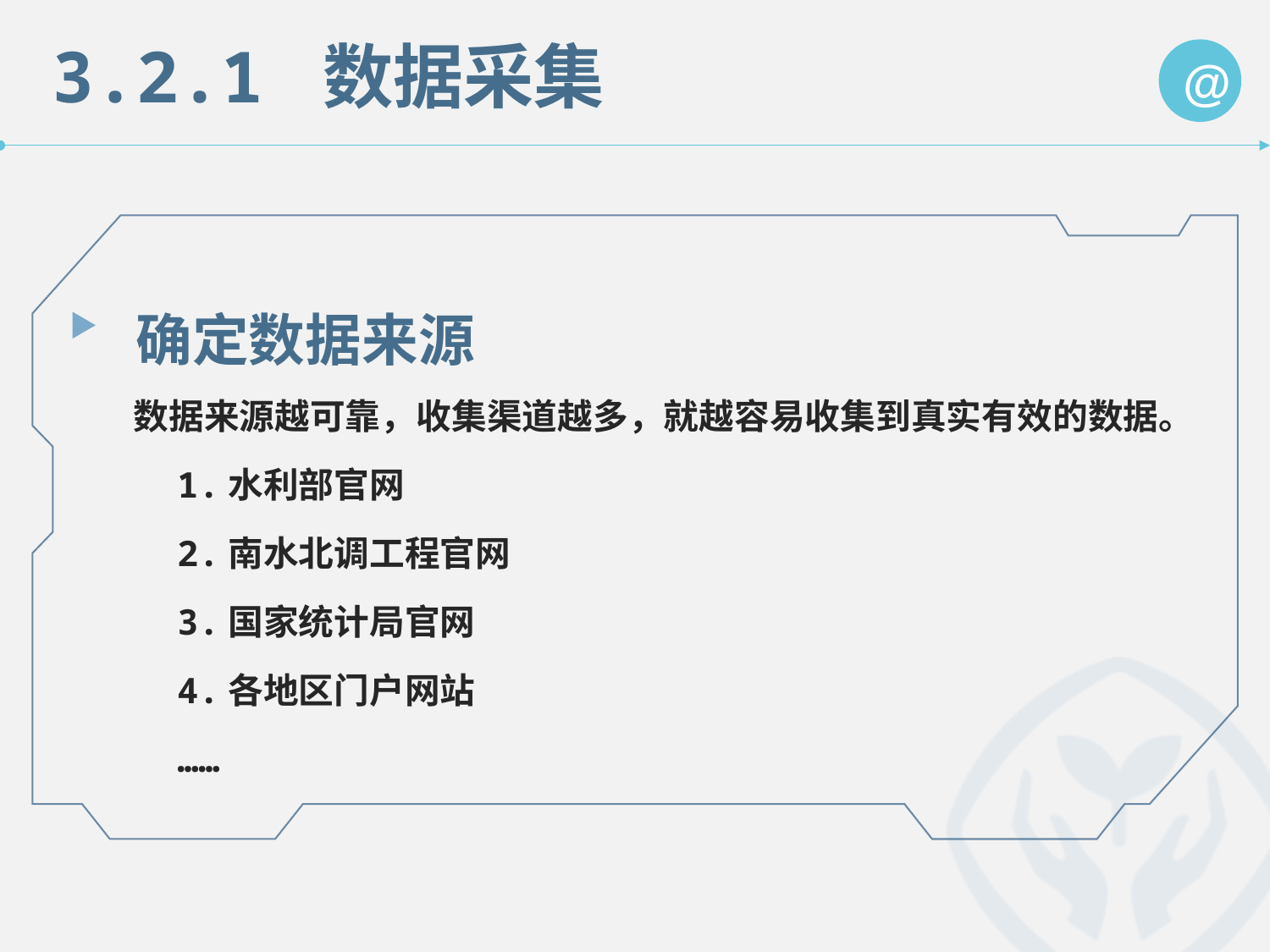

3.2.1 数据采集
@

确定数据来源

    数据来源越可靠，收集渠道越多，就越容易收集到真实有效的数据。
    1.水利部官网
    2.南水北调工程官网
    3.国家统计局官网
    4.各地区门户网站
    ……